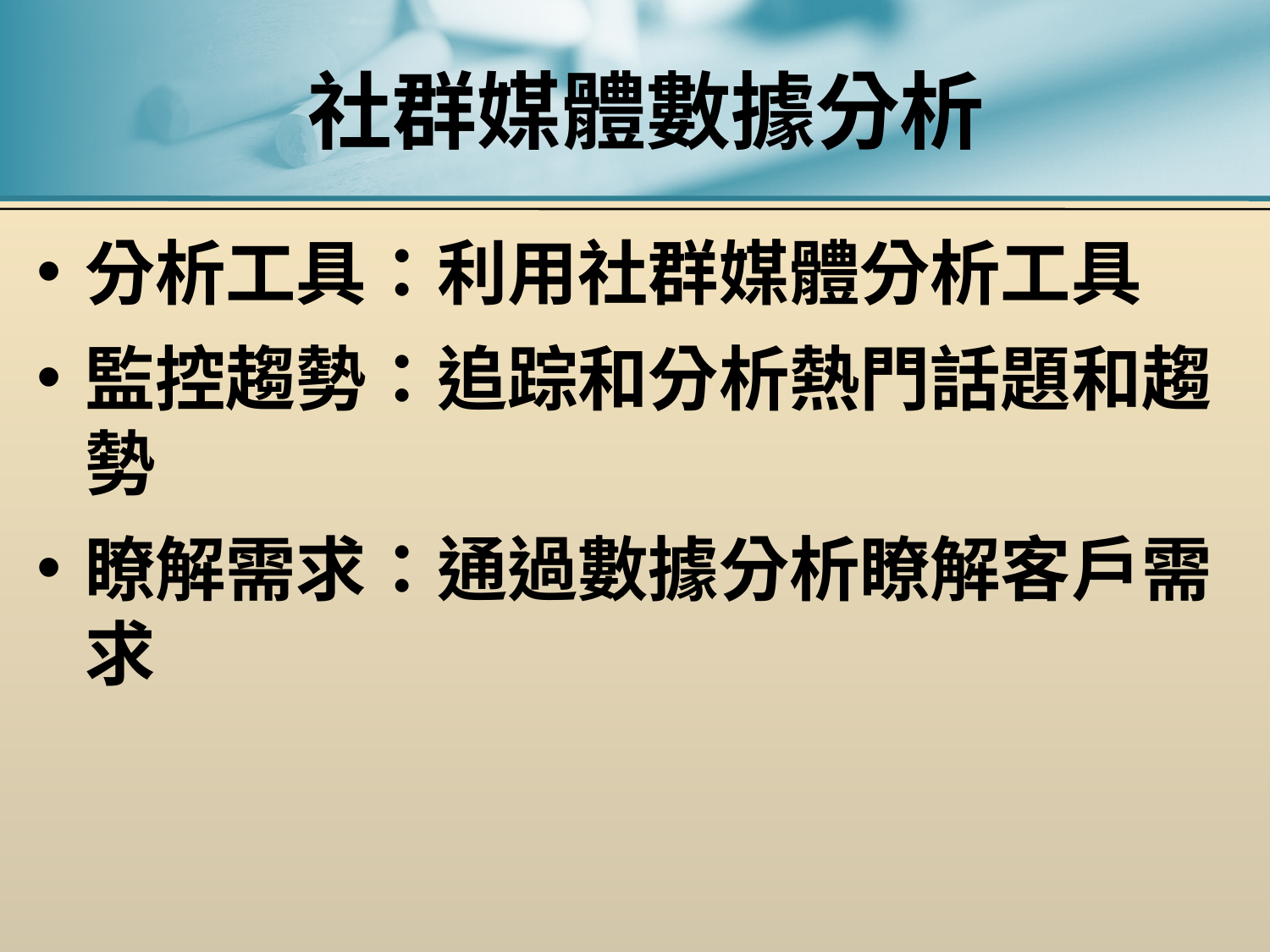

# 社群媒體數據分析
分析工具：利用社群媒體分析工具
監控趨勢：追踪和分析熱門話題和趨勢
瞭解需求：通過數據分析瞭解客戶需求